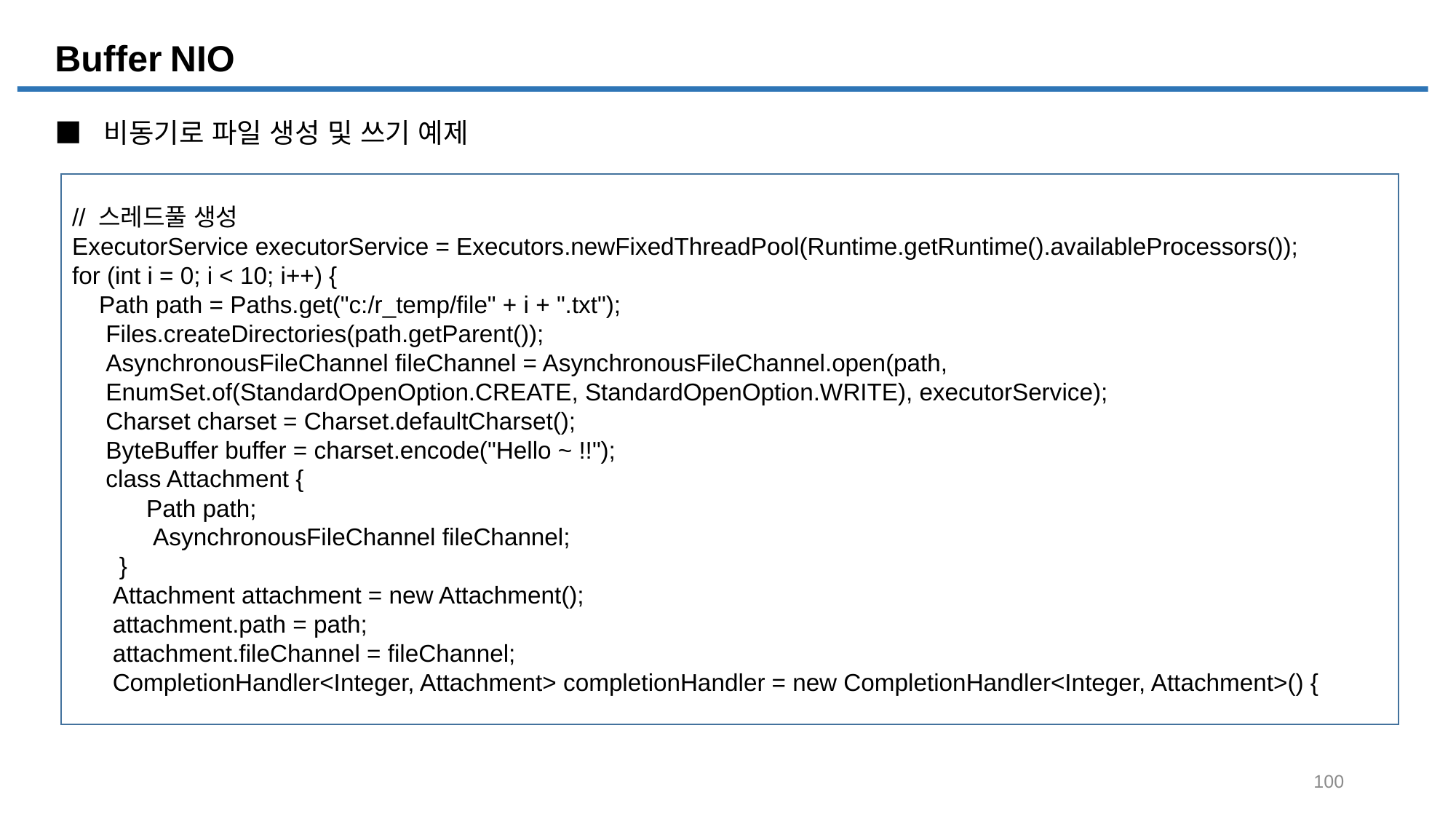

NIO

Buffer
■  비동기로 파일 생성 및 쓰기 예제
// 스레드풀 생성
ExecutorService executorService = Executors.newFixedThreadPool(Runtime.getRuntime().availableProcessors());
for (int i = 0; i < 10; i++) {
    Path path = Paths.get("c:/r_temp/file" + i + ".txt");
     Files.createDirectories(path.getParent());
     AsynchronousFileChannel fileChannel = AsynchronousFileChannel.open(path,
     EnumSet.of(StandardOpenOption.CREATE, StandardOpenOption.WRITE), executorService);
     Charset charset = Charset.defaultCharset();
     ByteBuffer buffer = charset.encode("Hello ~ !!");
     class Attachment {
           Path path;
            AsynchronousFileChannel fileChannel;
       }
      Attachment attachment = new Attachment();
      attachment.path = path;
      attachment.fileChannel = fileChannel;
      CompletionHandler<Integer, Attachment> completionHandler = new CompletionHandler<Integer, Attachment>() {
100